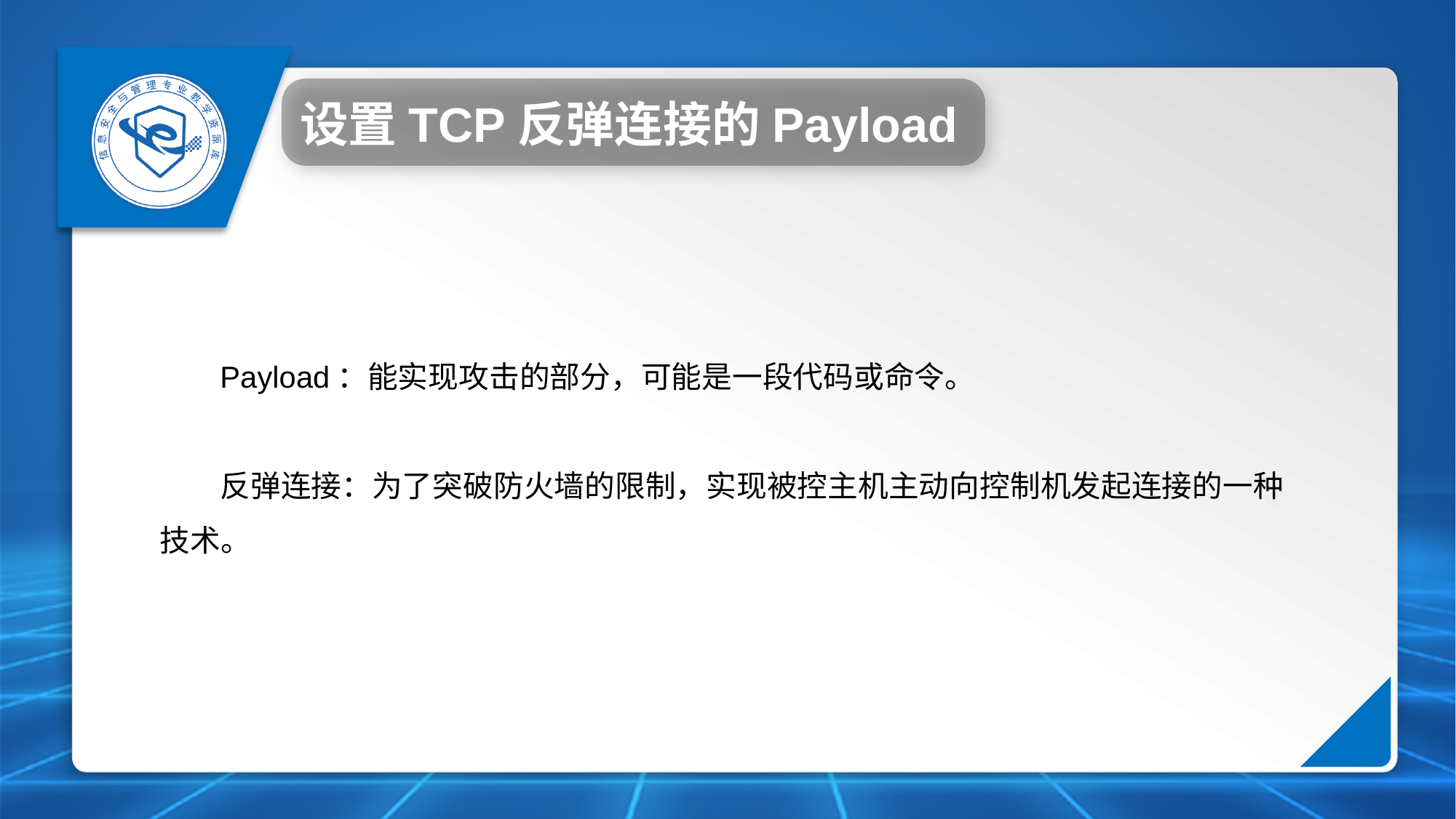

设置TCP反弹连接的Payload
Payload：能实现攻击的部分，可能是一段代码或命令。

反弹连接：为了突破防火墙的限制，实现被控主机主动向控制机发起连接的一种技术。